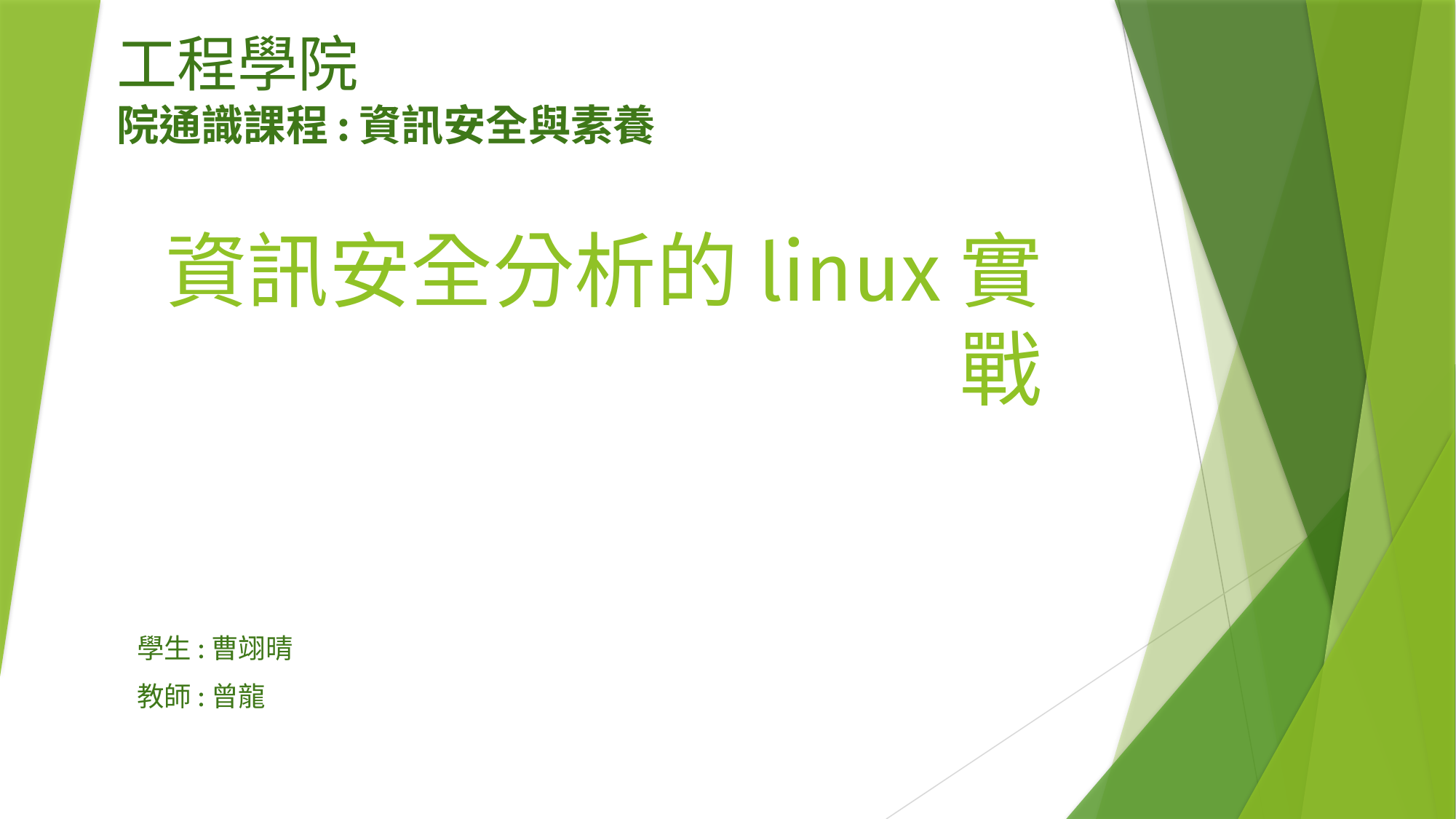

工程學院
院通識課程:資訊安全與素養
# 資訊安全分析的linux實戰
學生:曹翊晴
教師:曾龍